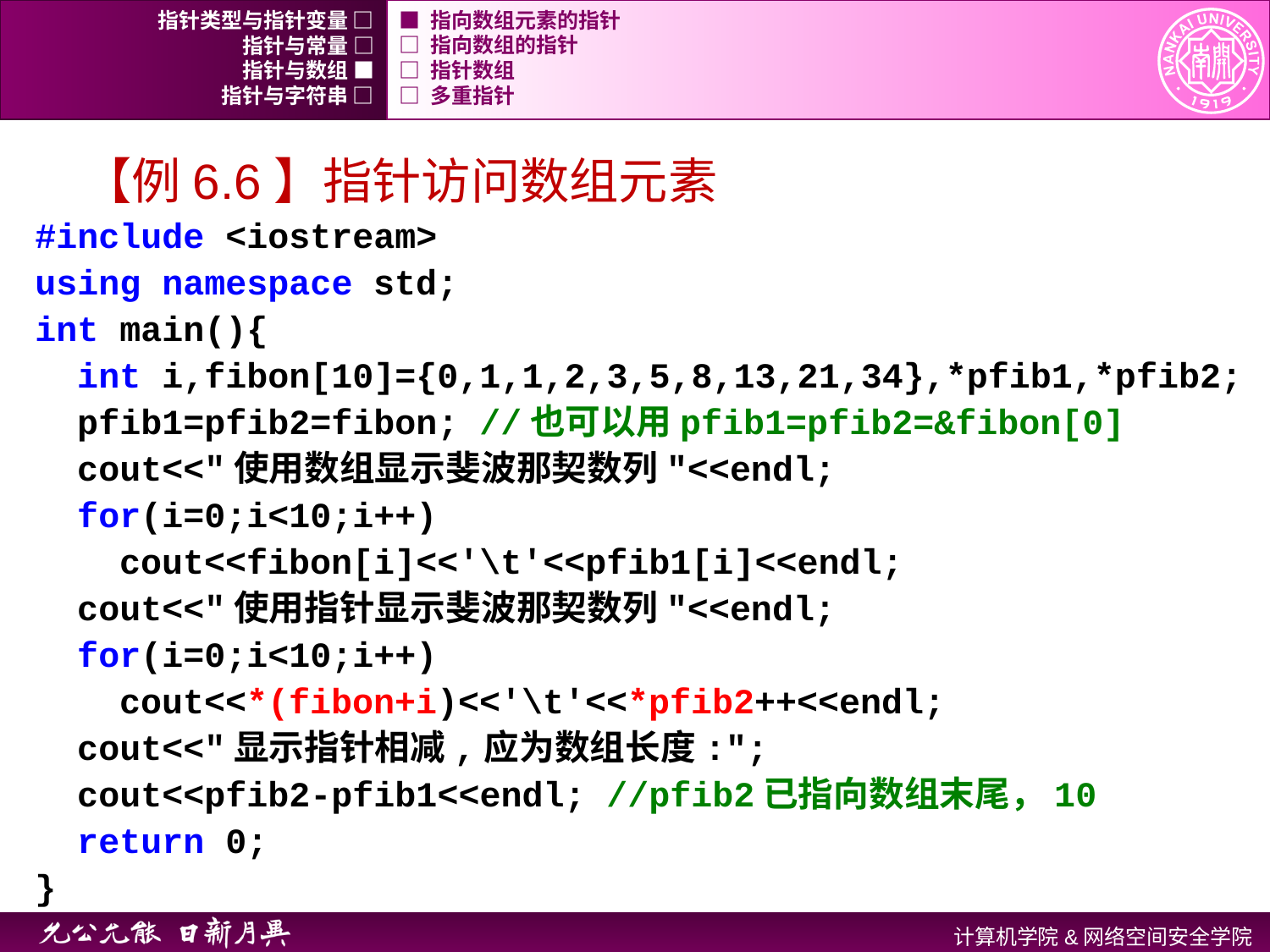

指针类型与指针变量 □
■ 指向数组元素的指针
指针与常量 □
□ 指向数组的指针
指针与数组 ■
□ 指针数组
指针与字符串 □
□ 多重指针
【例6.6】指针访问数组元素
#include <iostream>
using namespace std;
int main(){
  int i,fibon[10]={0,1,1,2,3,5,8,13,21,34},*pfib1,*pfib2;
  pfib1=pfib2=fibon; //也可以用pfib1=pfib2=&fibon[0]
  cout<<"使用数组显示斐波那契数列"<<endl;
  for(i=0;i<10;i++)
    cout<<fibon[i]<<'\t'<<pfib1[i]<<endl;
  cout<<"使用指针显示斐波那契数列"<<endl;
  for(i=0;i<10;i++)
    cout<<*(fibon+i)<<'\t'<<*pfib2++<<endl;
  cout<<"显示指针相减,应为数组长度:";
  cout<<pfib2-pfib1<<endl; //pfib2已指向数组末尾，10
  return 0;
}